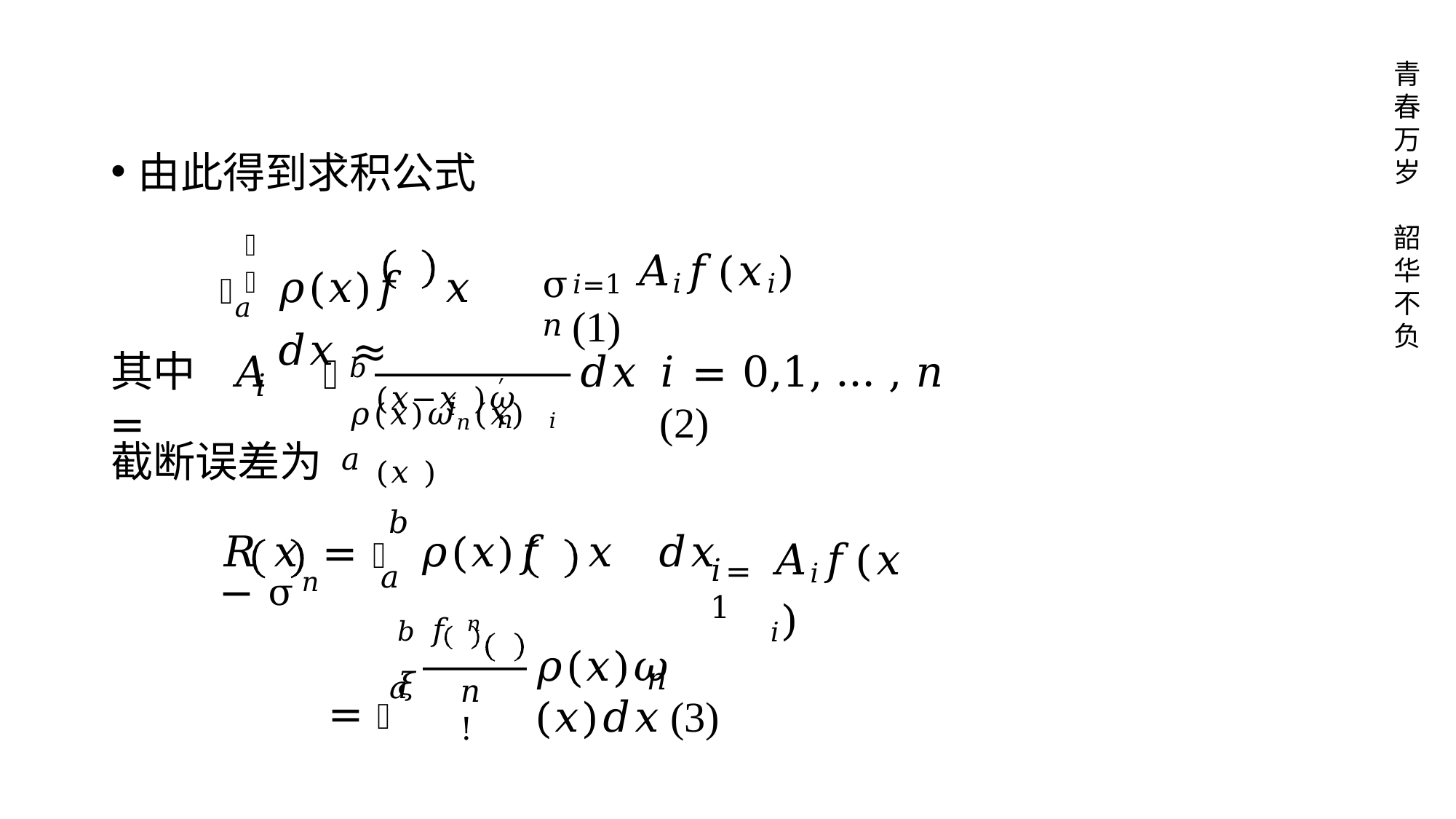

青 春 万 岁
由此得到求积公式
韶 华 不 负
σ𝑛
𝑏
׬𝑎	𝜌(𝑥)𝑓	𝑥	𝑑𝑥 ≈
𝑖=1 𝐴𝑖𝑓(𝑥𝑖)	(1)

𝑏	𝜌(𝑥)𝜔𝑛(𝑥)
𝑎
其中	𝐴	=
𝑑𝑥	𝑖 = 0,1, … , 𝑛	(2)
׬
𝑖
′

(𝑥−𝑥 )𝜔	(𝑥 )
𝑖
𝑛	𝑖
截断误差为
𝑏
𝑅	𝑥	= ׬	𝜌(𝑥)𝑓	𝑥	𝑑𝑥 − σ𝑛
𝐴𝑖𝑓(𝑥𝑖)

𝑖=1
𝑎
𝑏 𝑓 𝑛	𝜉
= ׬

𝜌(𝑥)𝜔	(𝑥)𝑑𝑥	(3)
𝑛
𝑎

𝑛!